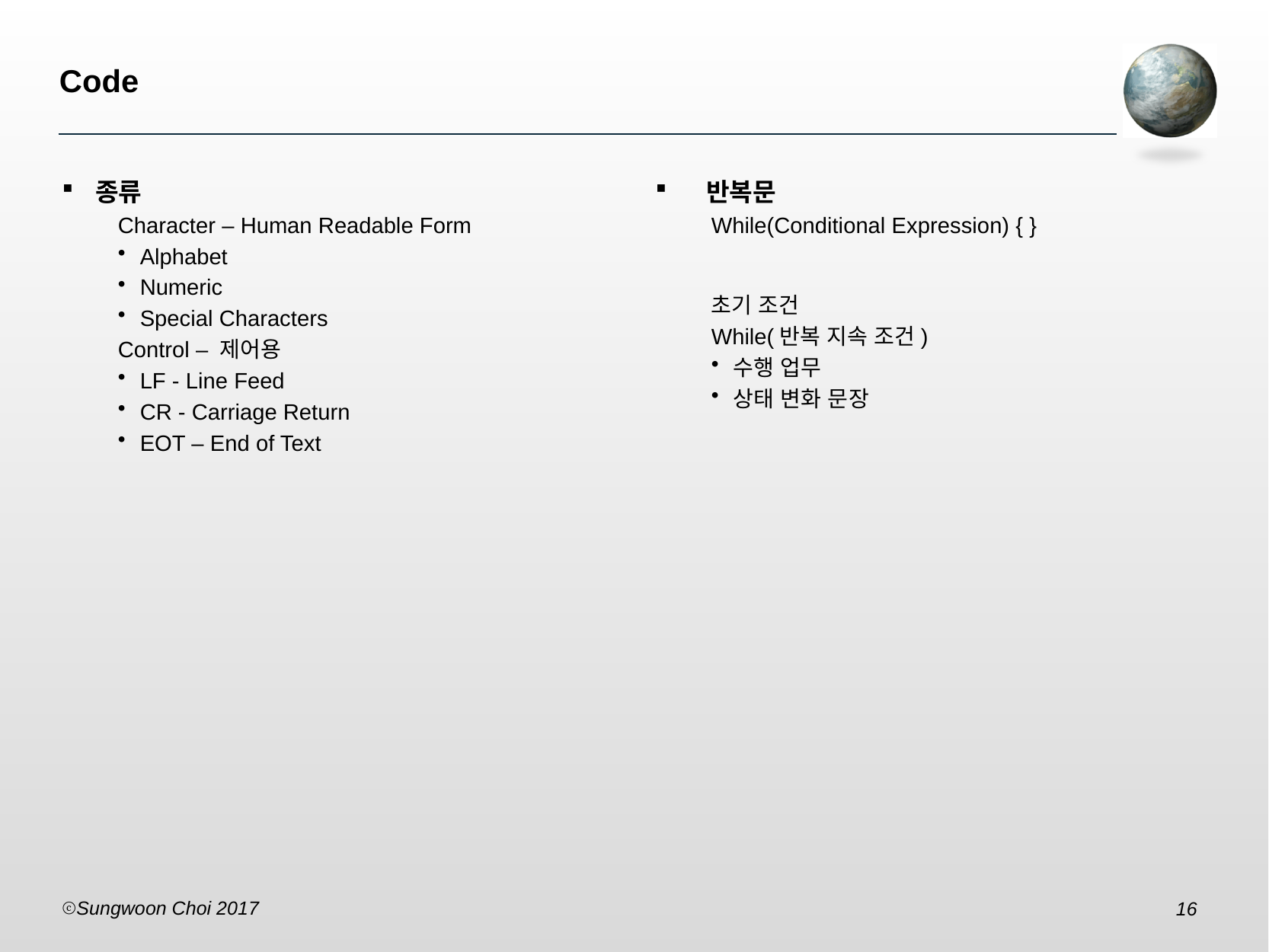

# Code
종류
Character – Human Readable Form
Alphabet
Numeric
Special Characters
Control – 제어용
LF - Line Feed
CR - Carriage Return
EOT – End of Text

  반복문
While(Conditional Expression) { }

초기 조건
While(반복 지속 조건)
수행 업무
상태 변화 문장
Sungwoon Choi 2017
16